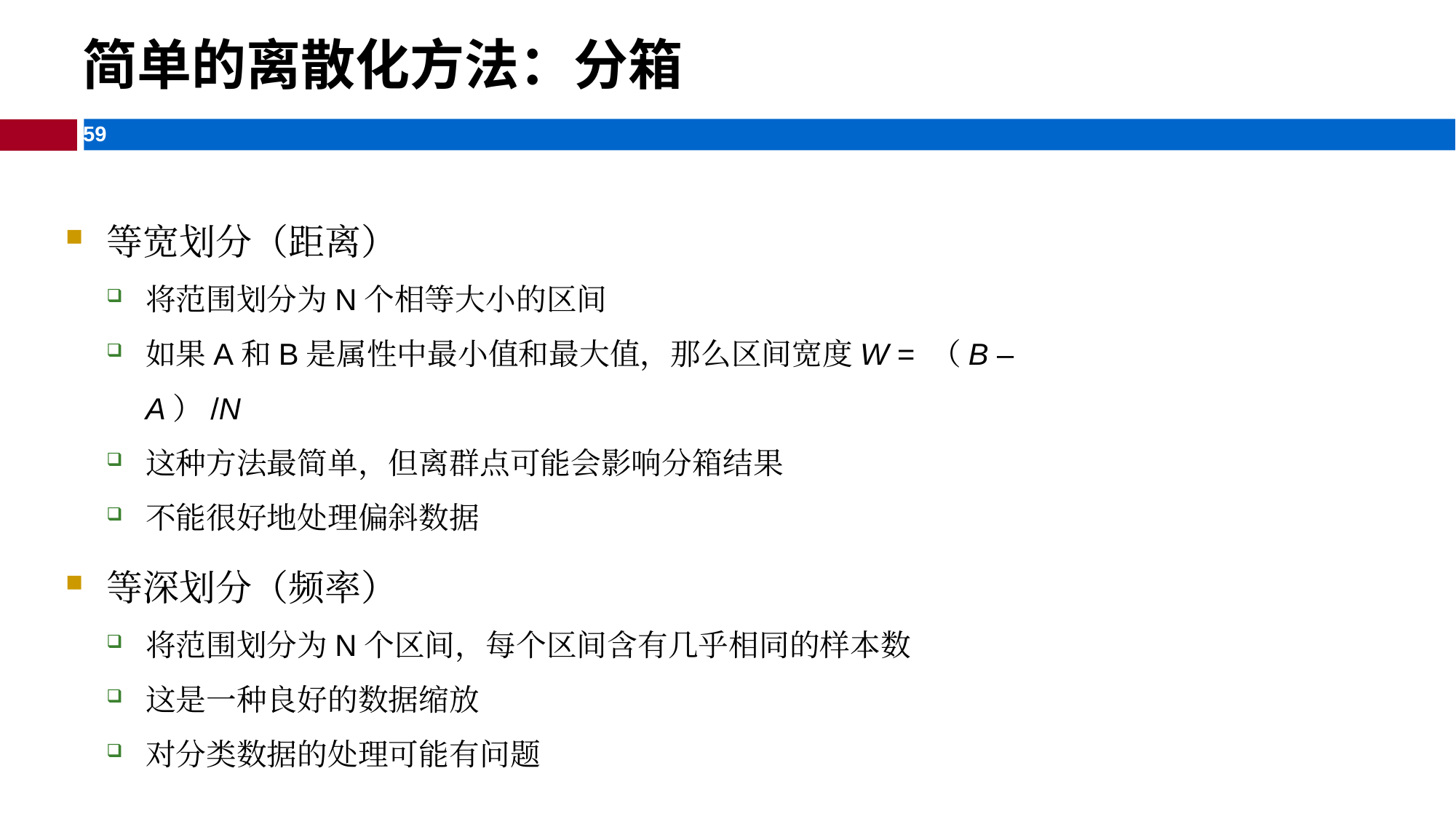

简单的离散化方法：分箱
等宽划分（距离）
将范围划分为N个相等大小的区间
如果A和B是属性中最小值和最大值，那么区间宽度W = （B –A）/N
这种方法最简单，但离群点可能会影响分箱结果
不能很好地处理偏斜数据
等深划分（频率）
将范围划分为N个区间，每个区间含有几乎相同的样本数
这是一种良好的数据缩放
对分类数据的处理可能有问题